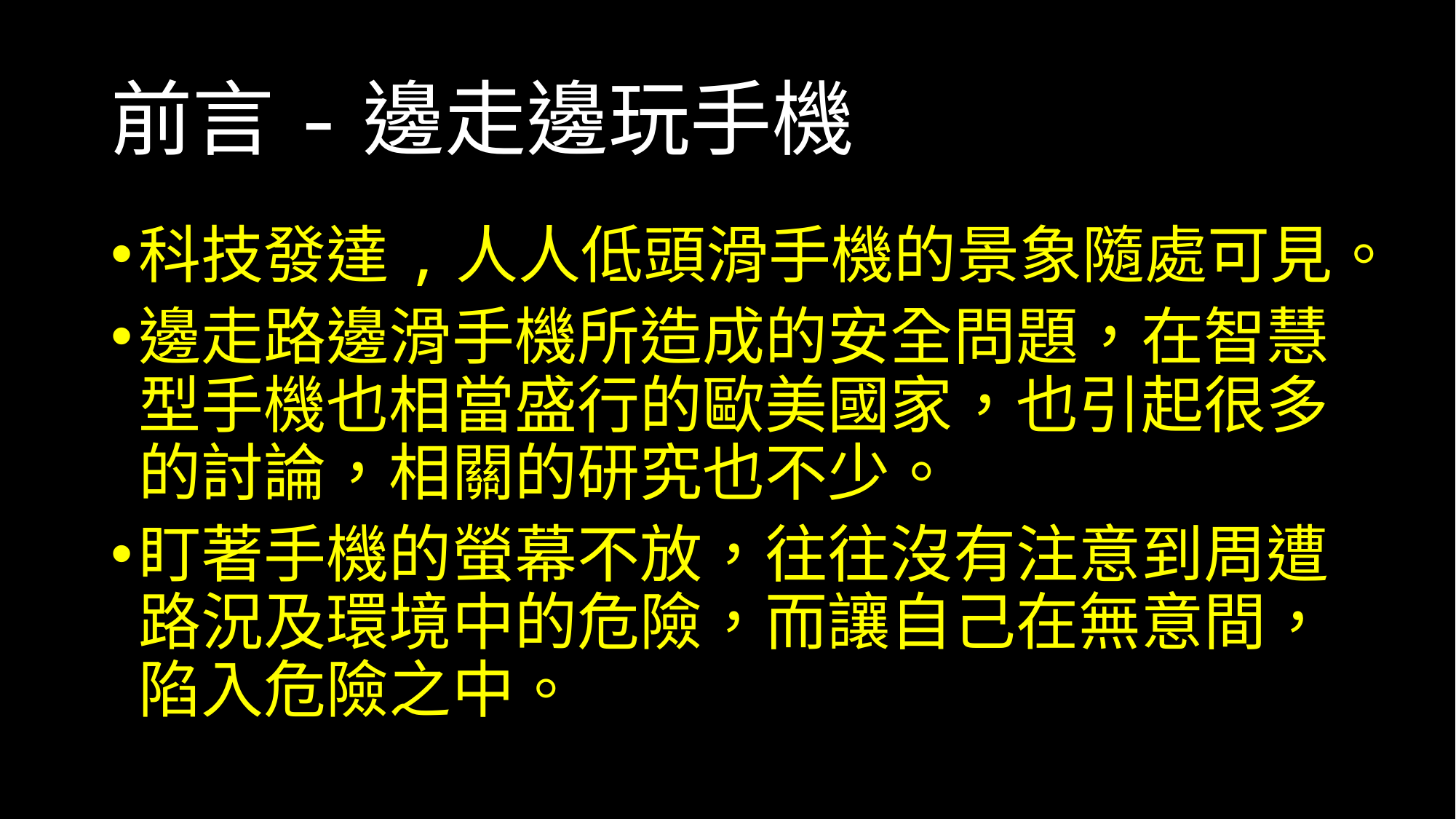

# 前言-邊走邊玩手機
科技發達,人人低頭滑手機的景象隨處可見。
邊走路邊滑手機所造成的安全問題，在智慧型手機也相當盛行的歐美國家，也引起很多的討論，相關的研究也不少。
盯著手機的螢幕不放，往往沒有注意到周遭路況及環境中的危險，而讓自己在無意間，陷入危險之中。